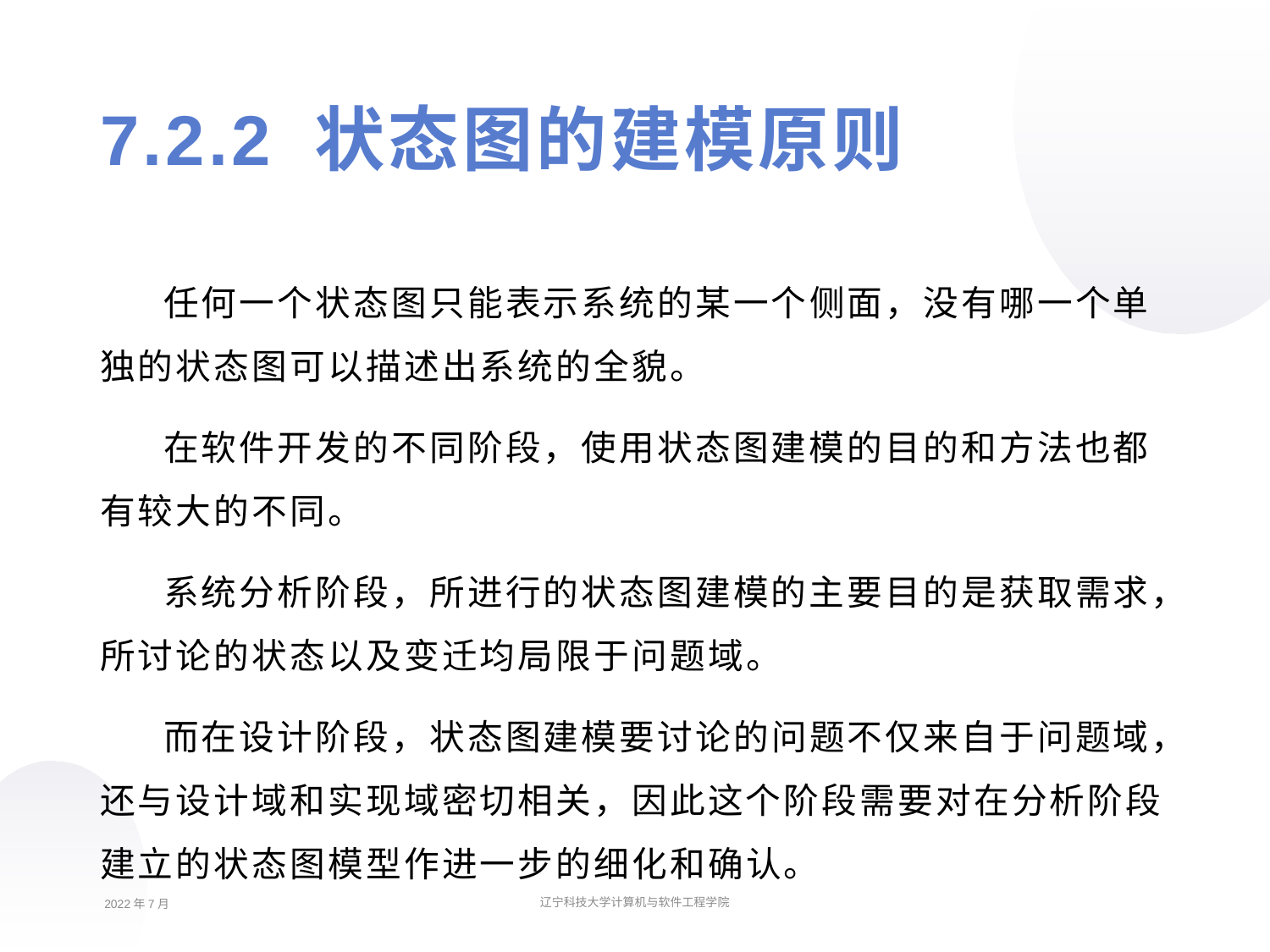

7.2.2 状态图的建模原则
任何一个状态图只能表示系统的某一个侧面，没有哪一个单独的状态图可以描述出系统的全貌。
在软件开发的不同阶段，使用状态图建模的目的和方法也都有较大的不同。
系统分析阶段，所进行的状态图建模的主要目的是获取需求，所讨论的状态以及变迁均局限于问题域。
而在设计阶段，状态图建模要讨论的问题不仅来自于问题域，还与设计域和实现域密切相关，因此这个阶段需要对在分析阶段建立的状态图模型作进一步的细化和确认。

2022年7月
辽宁科技大学计算机与软件工程学院
44